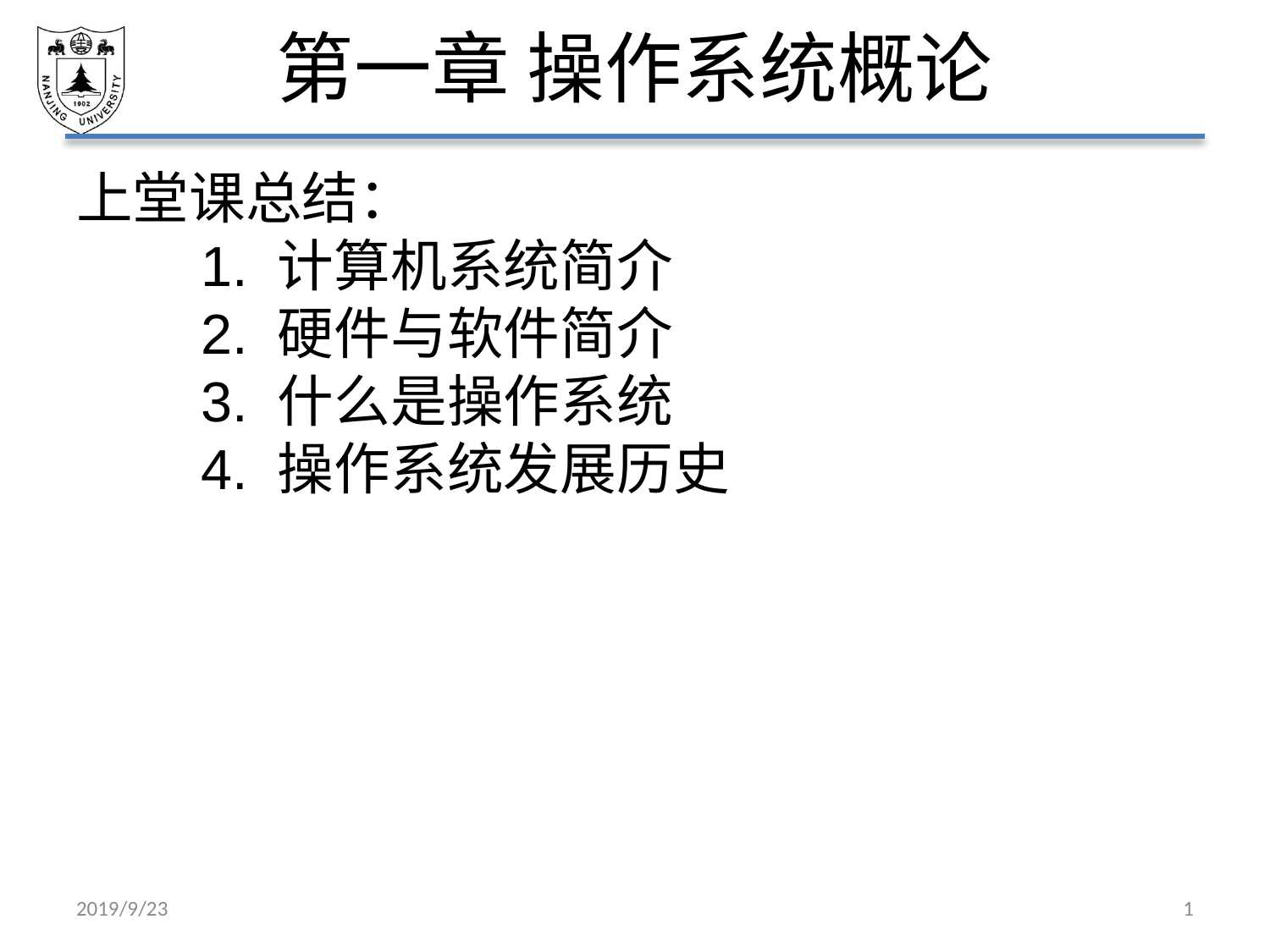

# 第一章 操作系统概论
上堂课总结：
        1. 计算机系统简介
        2. 硬件与软件简介
        3. 什么是操作系统
        4. 操作系统发展历史
2019/9/23
1